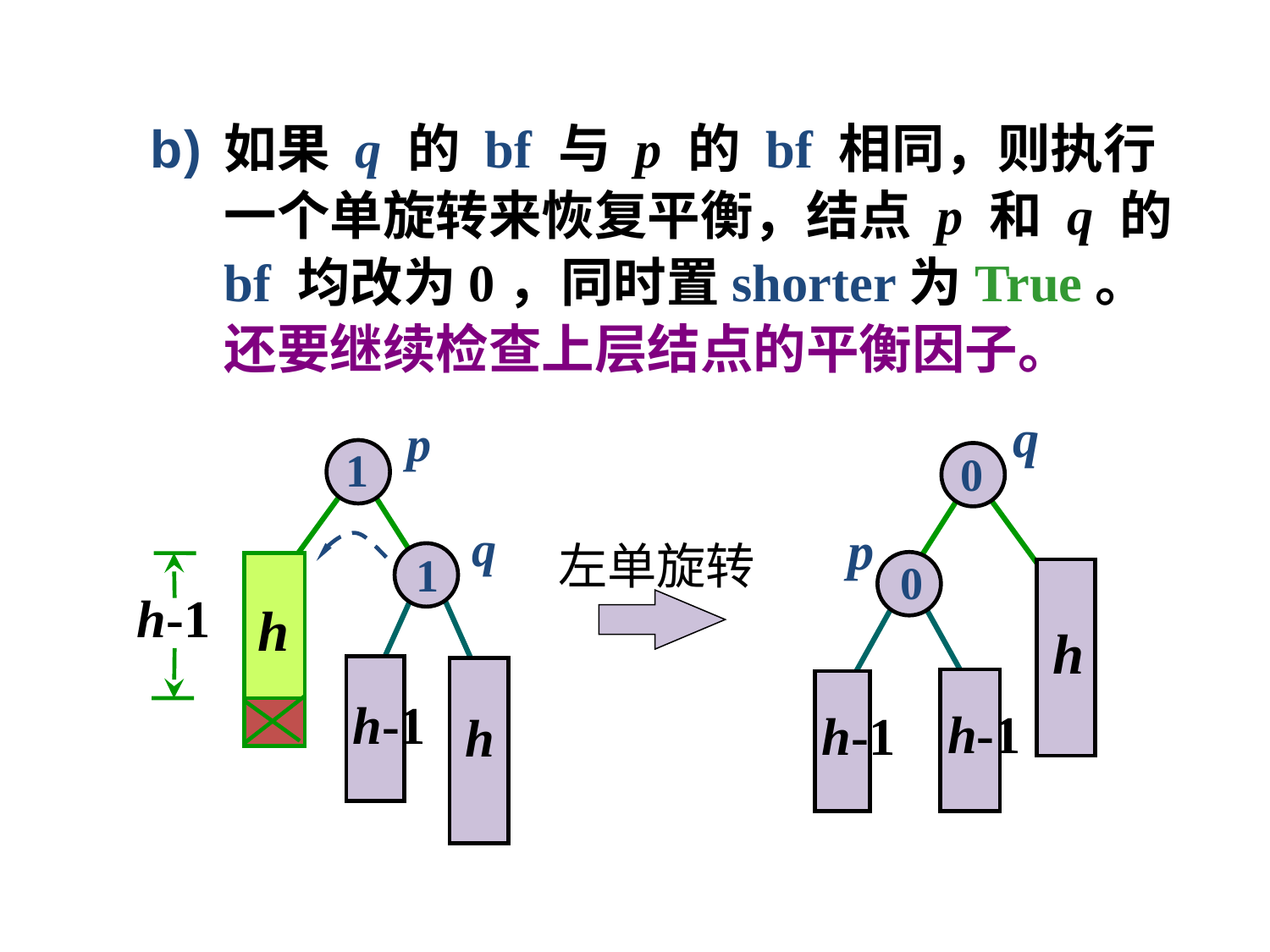

如果 q 的 bf 与 p 的 bf 相同，则执行一个单旋转来恢复平衡，结点 p 和 q 的 bf 均改为0，同时置shorter为True。还要继续检查上层结点的平衡因子。
q
0

p
0

h

h-1
h-1
p
1

q
1

h-1
h

h-1

h

左单旋转